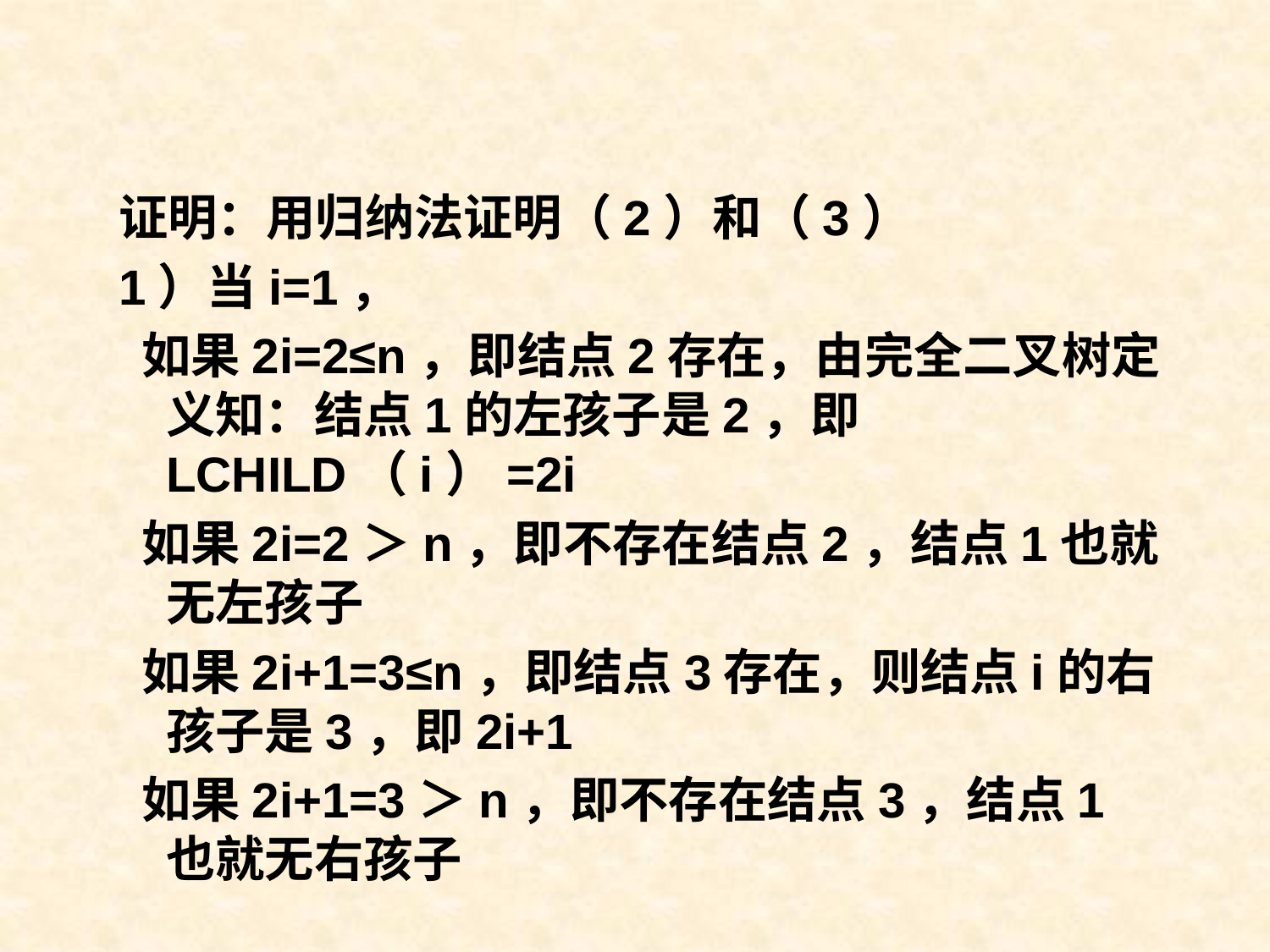

证明：用归纳法证明（2）和（3）
1）当i=1，
 如果2i=2≤n，即结点2存在，由完全二叉树定义知：结点1的左孩子是2，即LCHILD（i）=2i
 如果2i=2＞n，即不存在结点2，结点1也就无左孩子
 如果2i+1=3≤n，即结点3存在，则结点i的右孩子是3，即2i+1
 如果2i+1=3＞n，即不存在结点3，结点1也就无右孩子